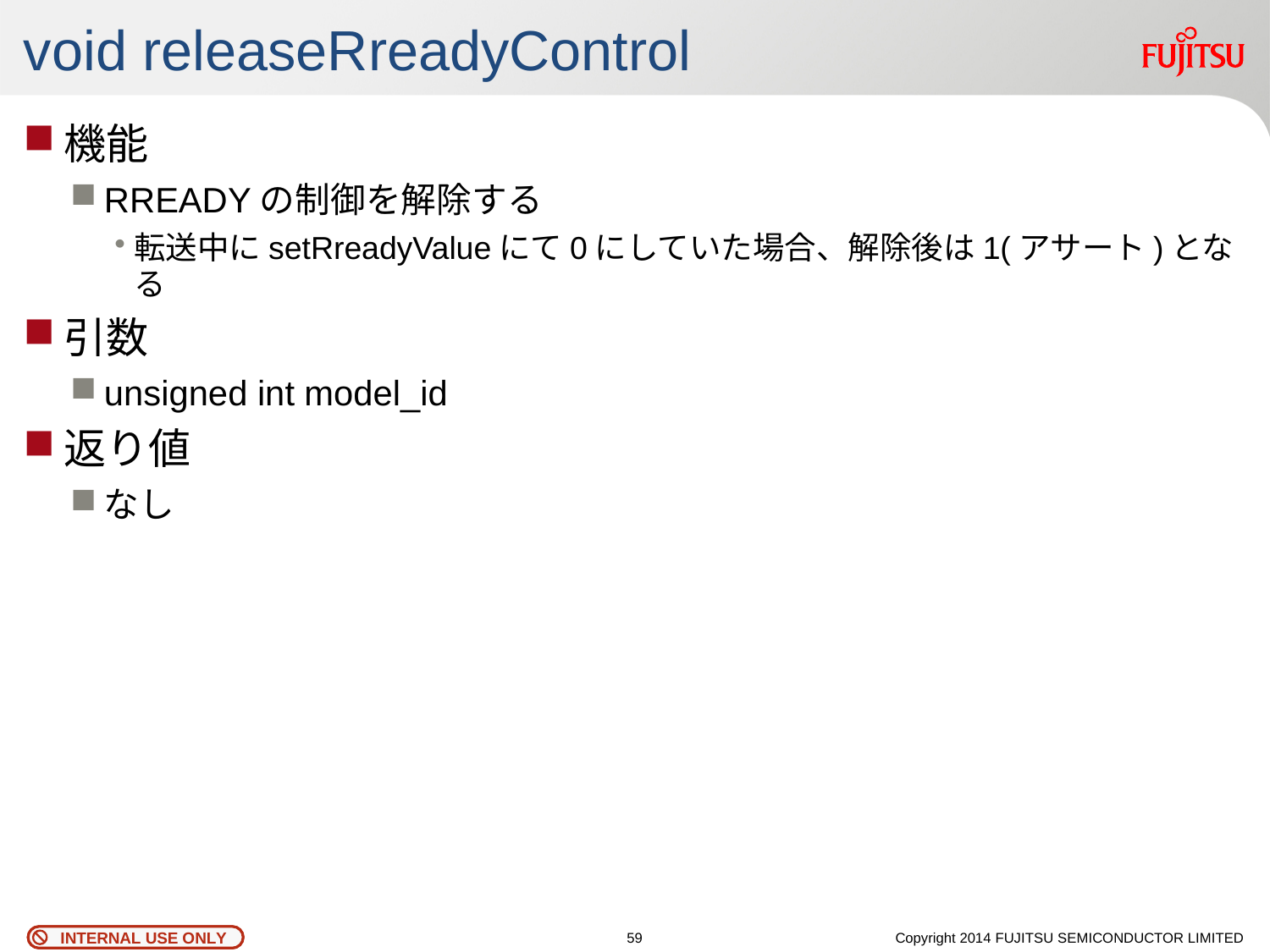

# void releaseRreadyControl
機能
RREADYの制御を解除する
転送中にsetRreadyValueにて0にしていた場合、解除後は1(アサート)となる
引数
unsigned int model_id
返り値
なし

59
Copyright 2014 FUJITSU SEMICONDUCTOR LIMITED